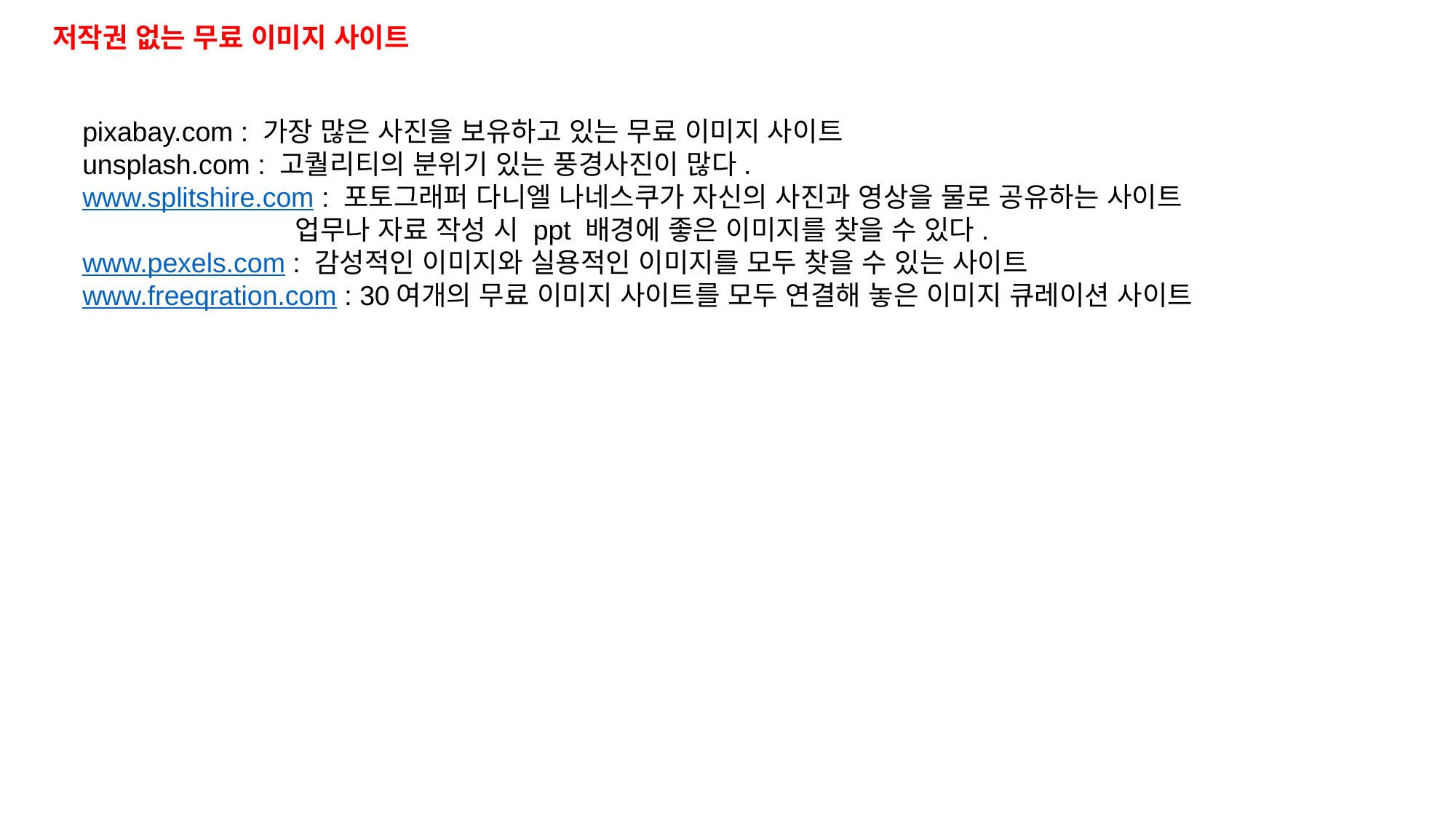

# 저작권 없는 무료 이미지 사이트
pixabay.com : 가장 많은 사진을 보유하고 있는 무료 이미지 사이트
unsplash.com : 고퀄리티의 분위기 있는 풍경사진이 많다.
www.splitshire.com : 포토그래퍼 다니엘 나네스쿠가 자신의 사진과 영상을 물로 공유하는 사이트
                           업무나 자료 작성 시 ppt 배경에 좋은 이미지를 찾을 수 있다.
www.pexels.com : 감성적인 이미지와 실용적인 이미지를 모두 찾을 수 있는 사이트
www.freeqration.com : 30여개의 무료 이미지 사이트를 모두 연결해 놓은 이미지 큐레이션 사이트